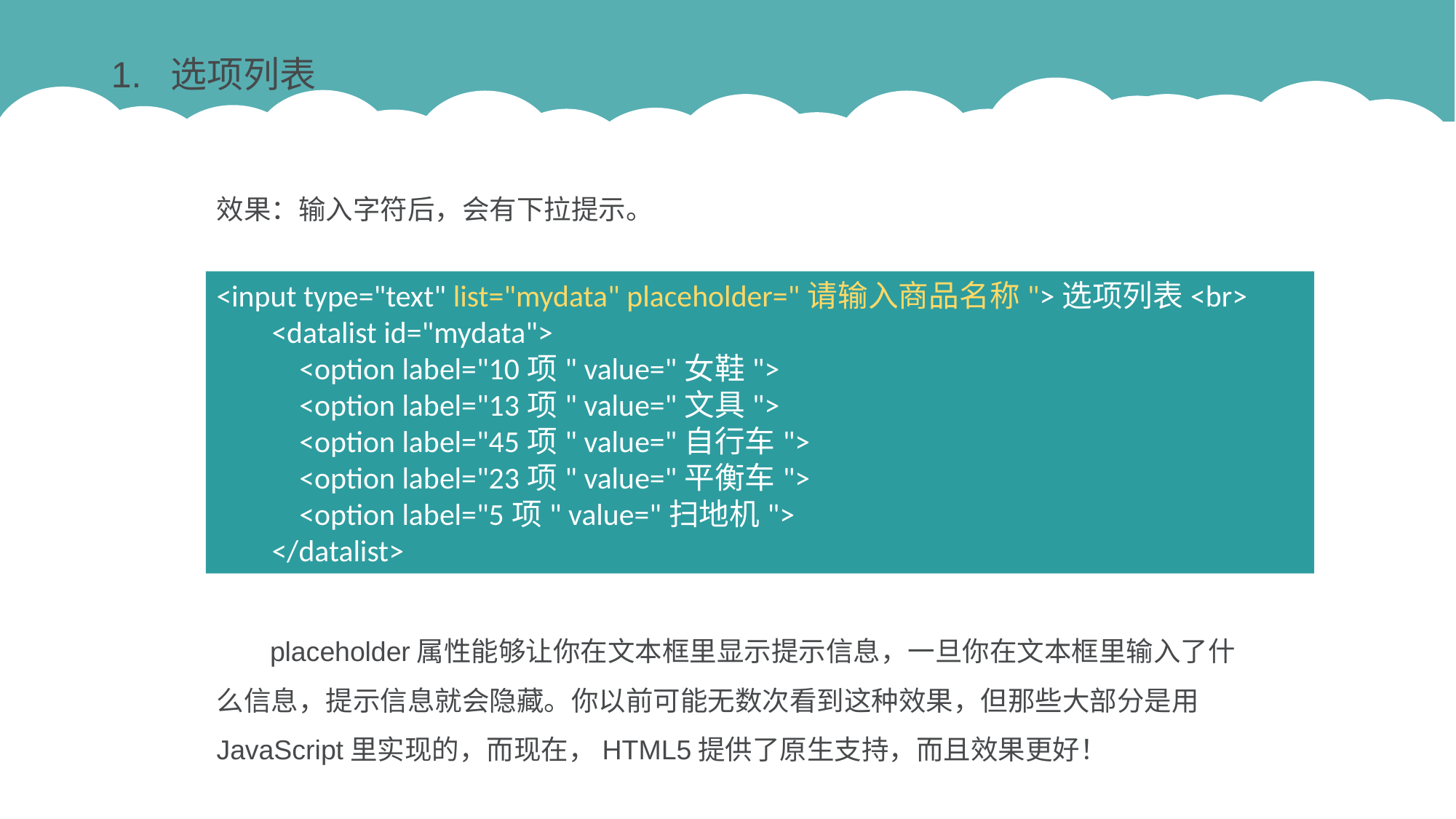

1.  选项列表
效果：输入字符后，会有下拉提示。
<input type="text" list="mydata" placeholder="请输入商品名称">选项列表<br>
        <datalist id="mydata">
            <option label="10项" value="女鞋">
            <option label="13项" value="文具">
            <option label="45项" value="自行车">
            <option label="23项" value="平衡车">
            <option label="5项" value="扫地机">
        </datalist>
       placeholder属性能够让你在文本框里显示提示信息，一旦你在文本框里输入了什么信息，提示信息就会隐藏。你以前可能无数次看到这种效果，但那些大部分是用JavaScript里实现的，而现在，HTML5提供了原生支持，而且效果更好！